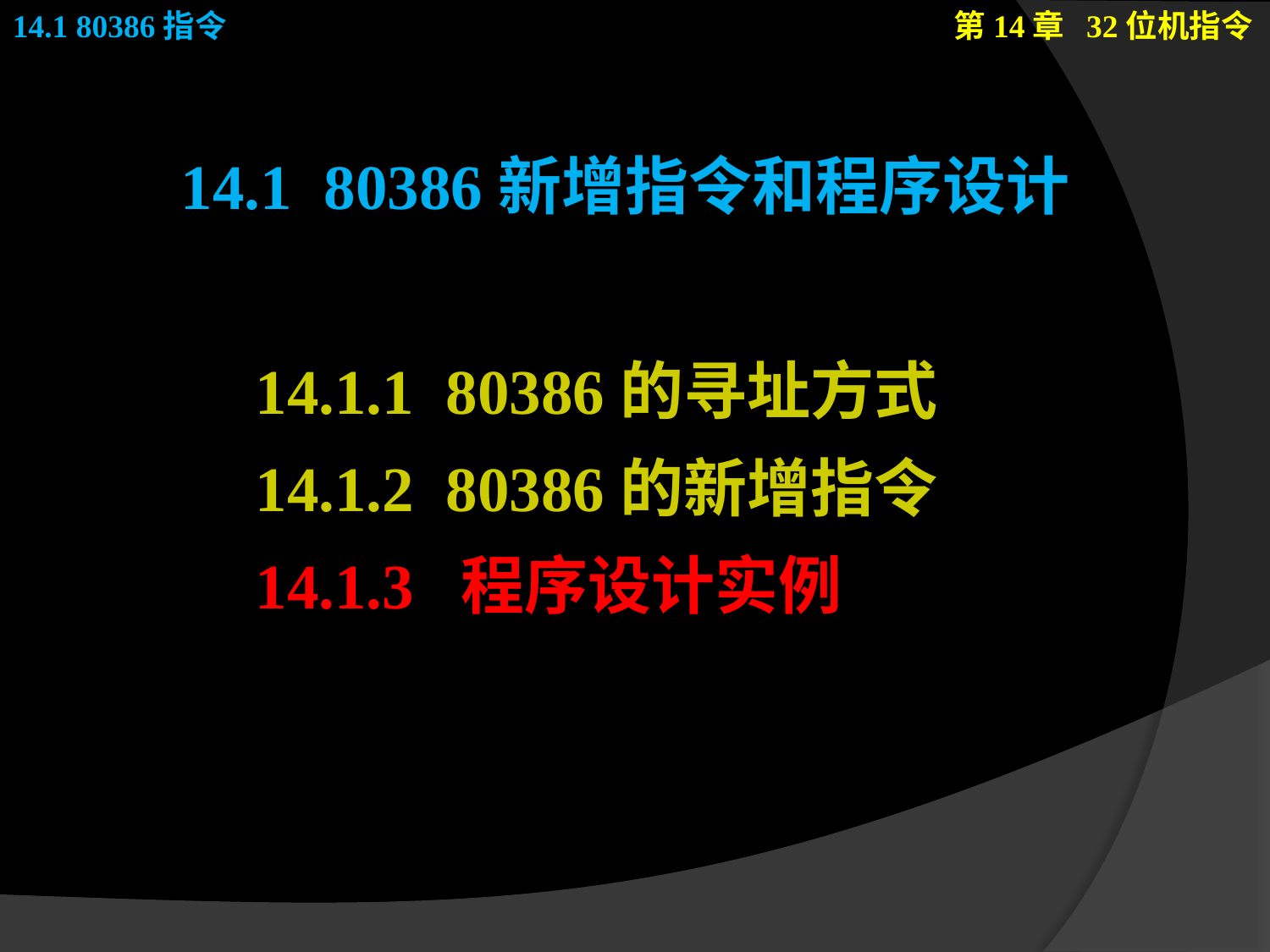

# 14.1  80386新增指令和程序设计
14.1.1  80386的寻址方式
14.1.2  80386的新增指令
14.1.3  程序设计实例